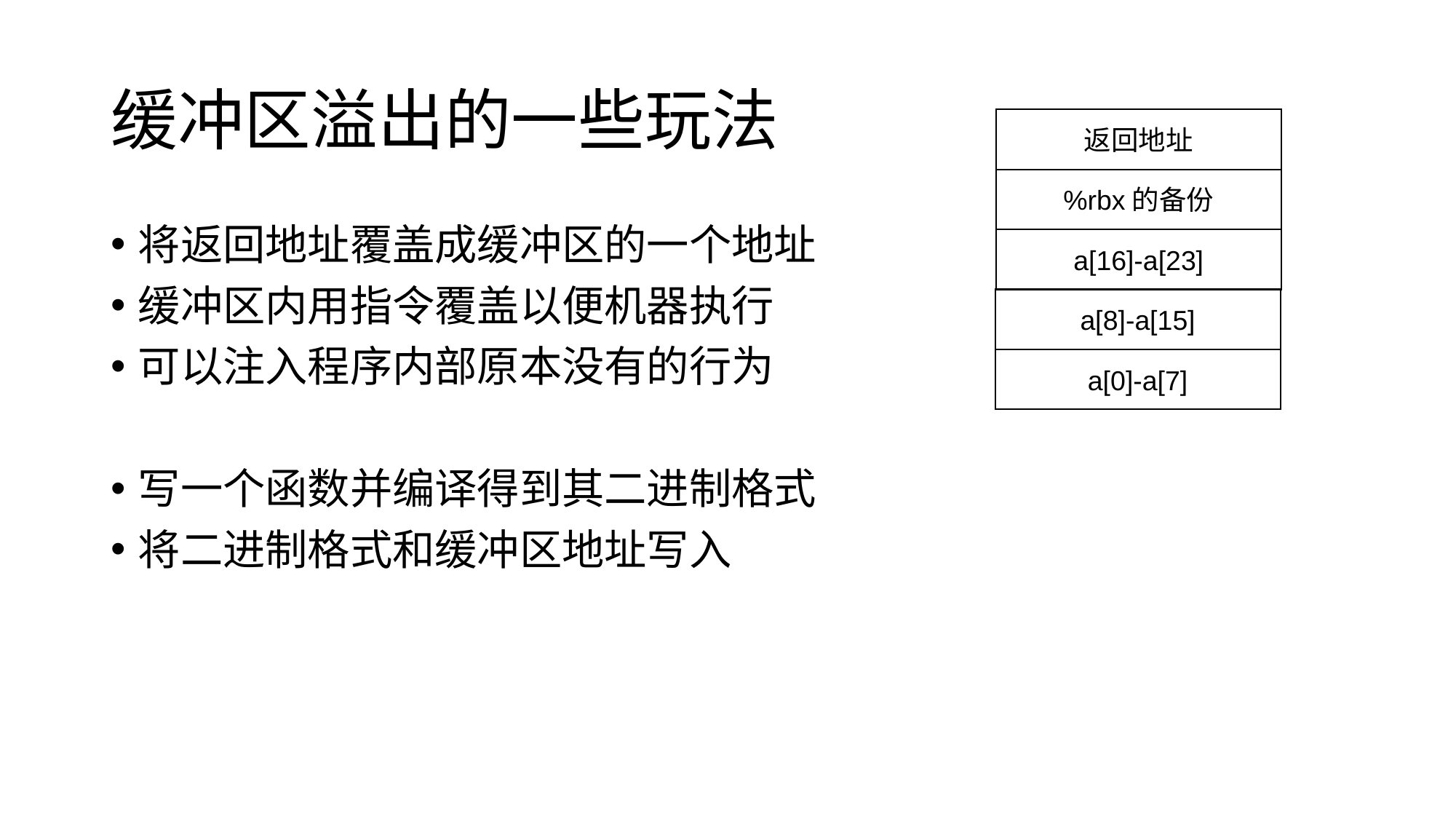

# 缓冲区溢出的一些玩法
返回地址
%rbx的备份
将返回地址覆盖成缓冲区的一个地址
缓冲区内用指令覆盖以便机器执行
可以注入程序内部原本没有的行为

写一个函数并编译得到其二进制格式
将二进制格式和缓冲区地址写入
a[16]-a[23]
a[8]-a[15]
a[0]-a[7]